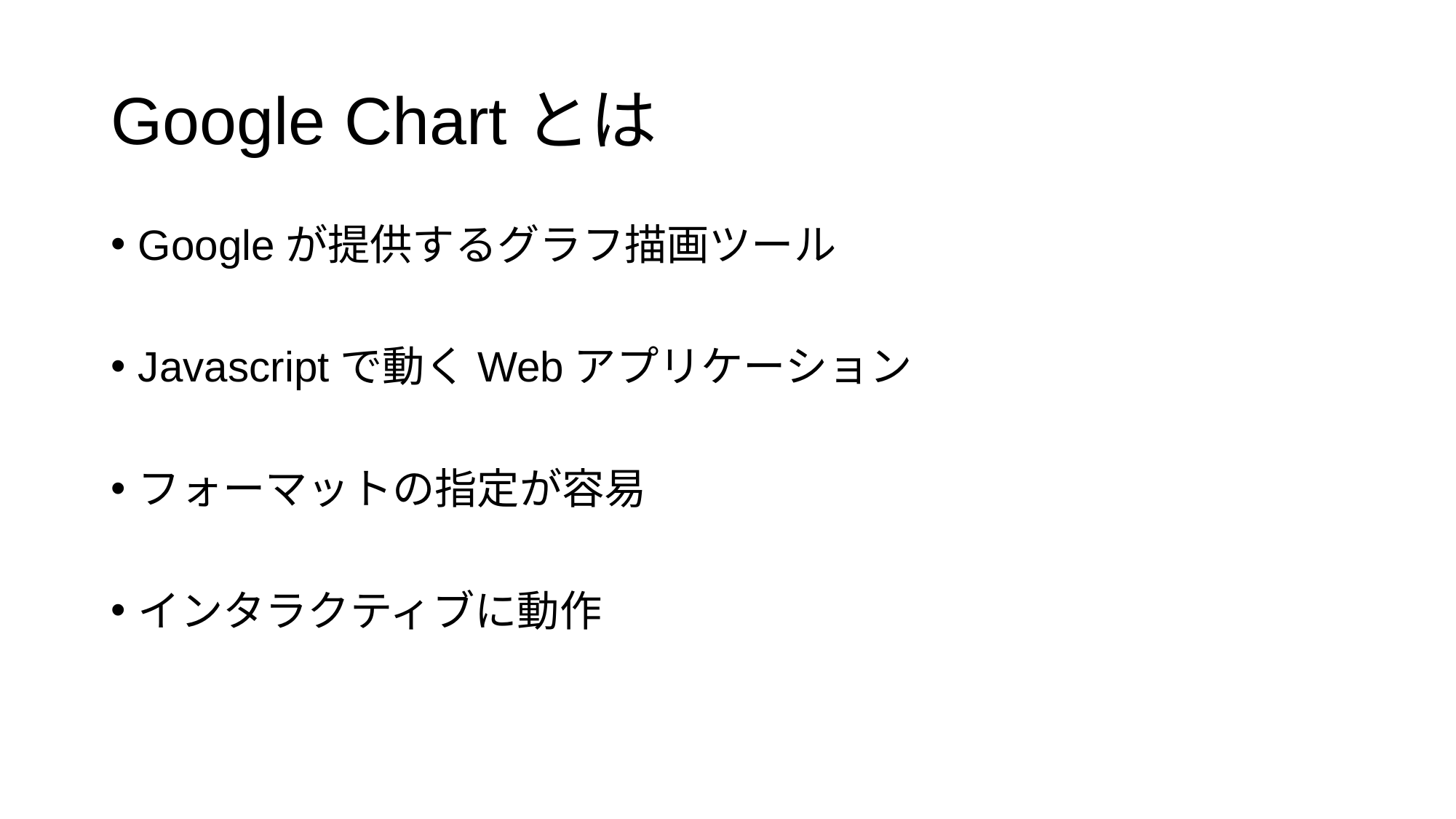

# Google Chartとは
Googleが提供するグラフ描画ツール

Javascriptで動くWebアプリケーション

フォーマットの指定が容易

インタラクティブに動作